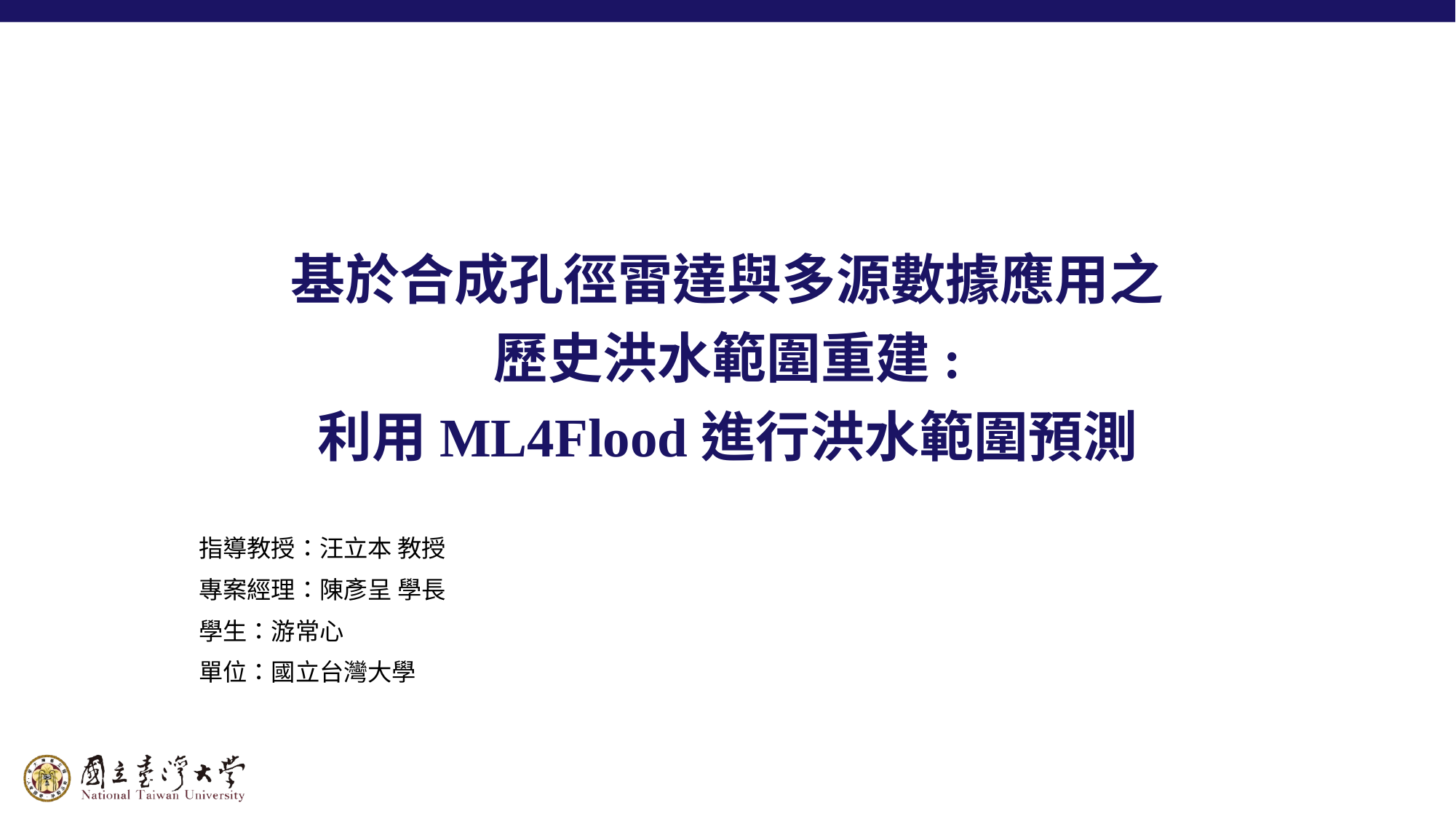

# 基於合成孔徑雷達與多源數據應用之 歷史洪水範圍重建: 利用ML4Flood進行洪水範圍預測
指導教授：汪立本 教授
專案經理：陳彥呈 學長
學生：游常心
單位：國立台灣大學